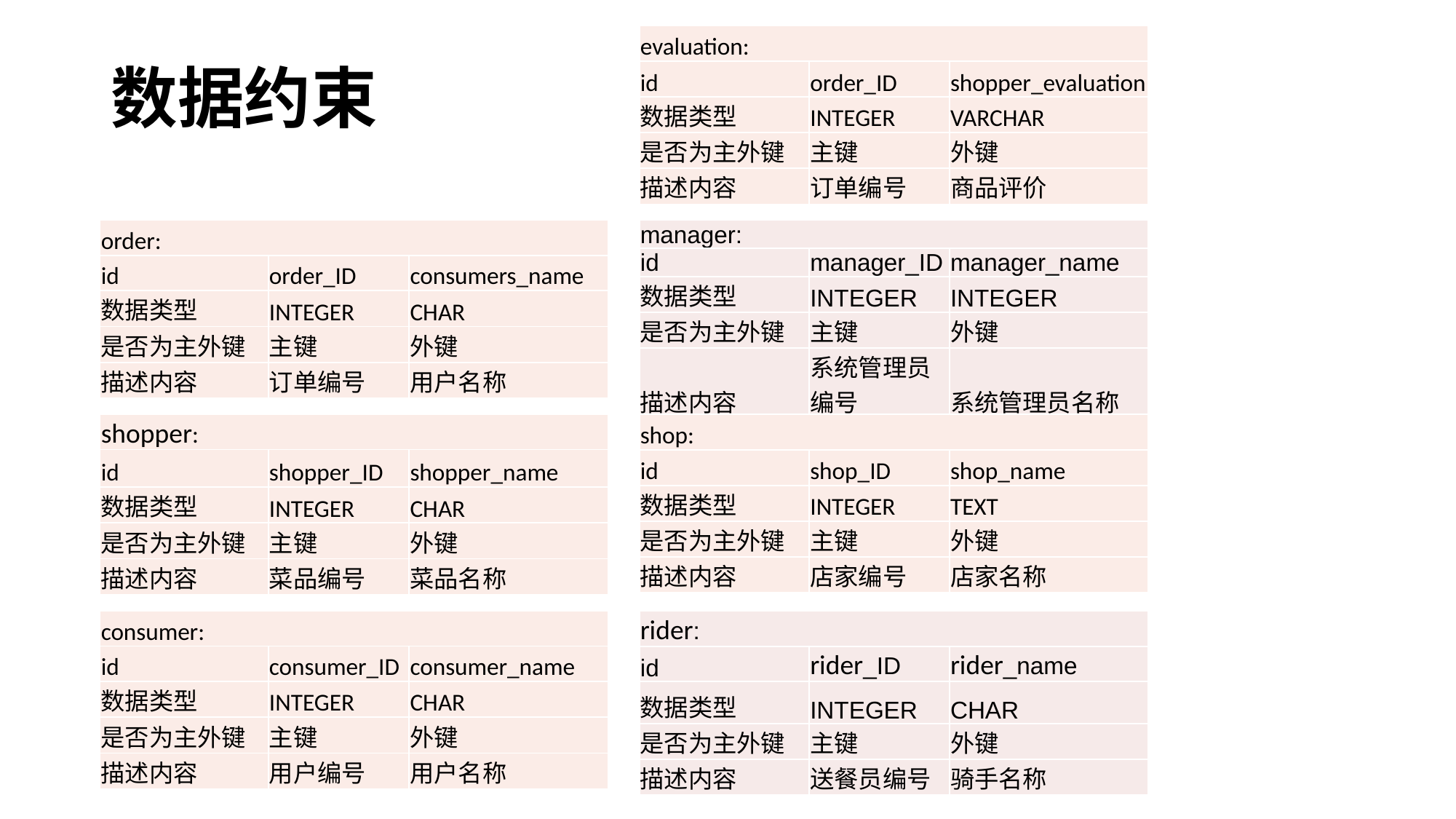

| evaluation: |  |  |
| --- | --- | --- |
| id | order\_ID | shopper\_evaluation |
| 数据类型 | INTEGER | VARCHAR |
| 是否为主外键 | 主键 | 外键 |
| 描述内容 | 订单编号 | 商品评价 |
# 数据约束
| order: |  |  |
| --- | --- | --- |
| id | order\_ID | consumers\_name |
| 数据类型 | INTEGER | CHAR |
| 是否为主外键 | 主键 | 外键 |
| 描述内容 | 订单编号 | 用户名称 |
| manager: |  |  |
| --- | --- | --- |
| id | manager\_ID | manager\_name |
| 数据类型 | INTEGER | INTEGER |
| 是否为主外键 | 主键 | 外键 |
| 描述内容 | 系统管理员编号 | 系统管理员名称 |
| shopper: |  |  |
| --- | --- | --- |
| id | shopper\_ID | shopper\_name |
| 数据类型 | INTEGER | CHAR |
| 是否为主外键 | 主键 | 外键 |
| 描述内容 | 菜品编号 | 菜品名称 |
| shop: |  |  |
| --- | --- | --- |
| id | shop\_ID | shop\_name |
| 数据类型 | INTEGER | TEXT |
| 是否为主外键 | 主键 | 外键 |
| 描述内容 | 店家编号 | 店家名称 |
| consumer: |  |  |
| --- | --- | --- |
| id | consumer\_ID | consumer\_name |
| 数据类型 | INTEGER | CHAR |
| 是否为主外键 | 主键 | 外键 |
| 描述内容 | 用户编号 | 用户名称 |
| rider: |  |  |
| --- | --- | --- |
| id | rider\_ID | rider\_name |
| 数据类型 | INTEGER | CHAR |
| 是否为主外键 | 主键 | 外键 |
| 描述内容 | 送餐员编号 | 骑手名称 |